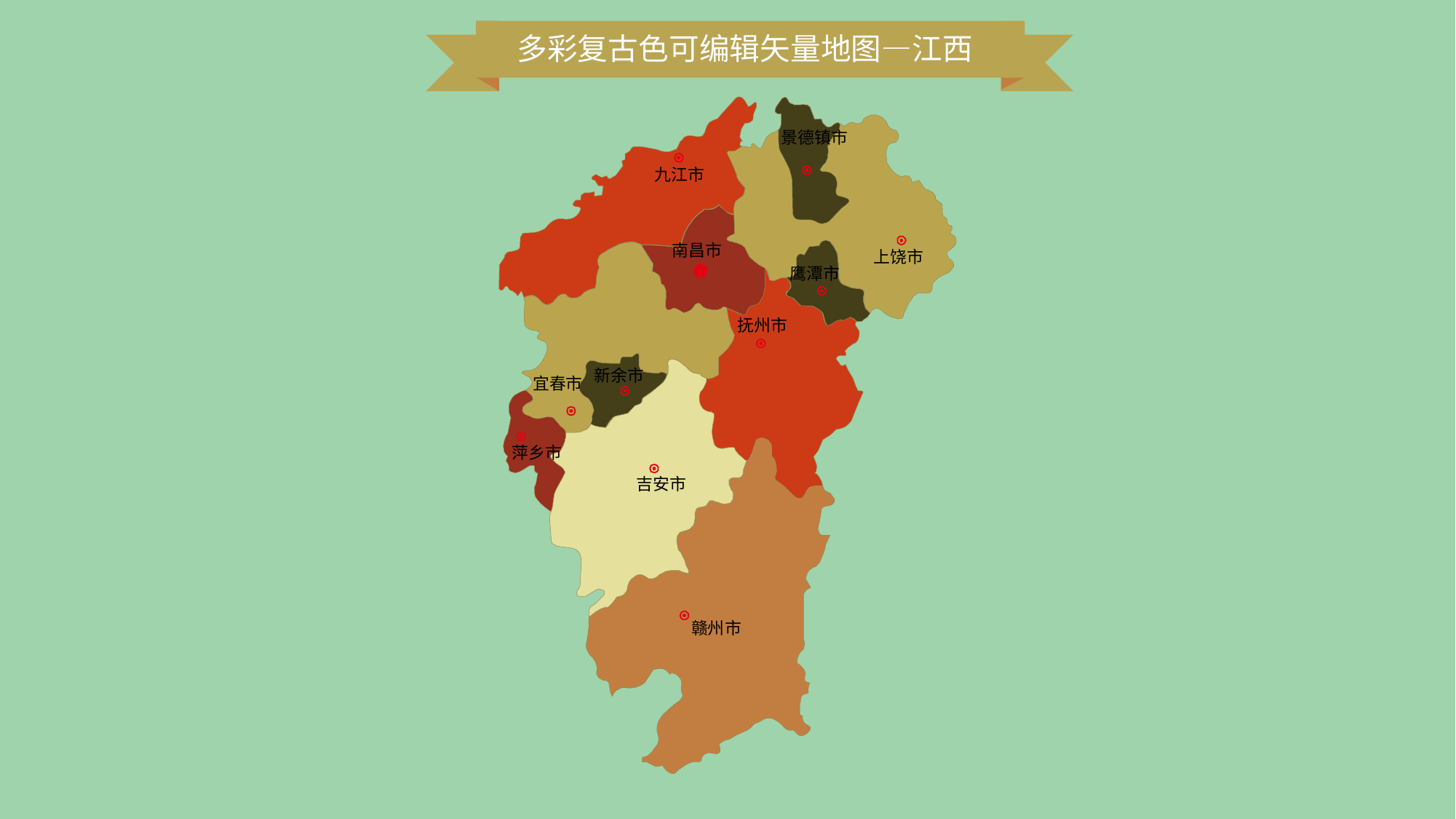

多彩复古色可编辑矢量地图—江西

景德镇市

九江市

南昌市

上饶市

鹰潭市

抚州市

新余市
宜春市

萍乡市

吉安市

赣州市